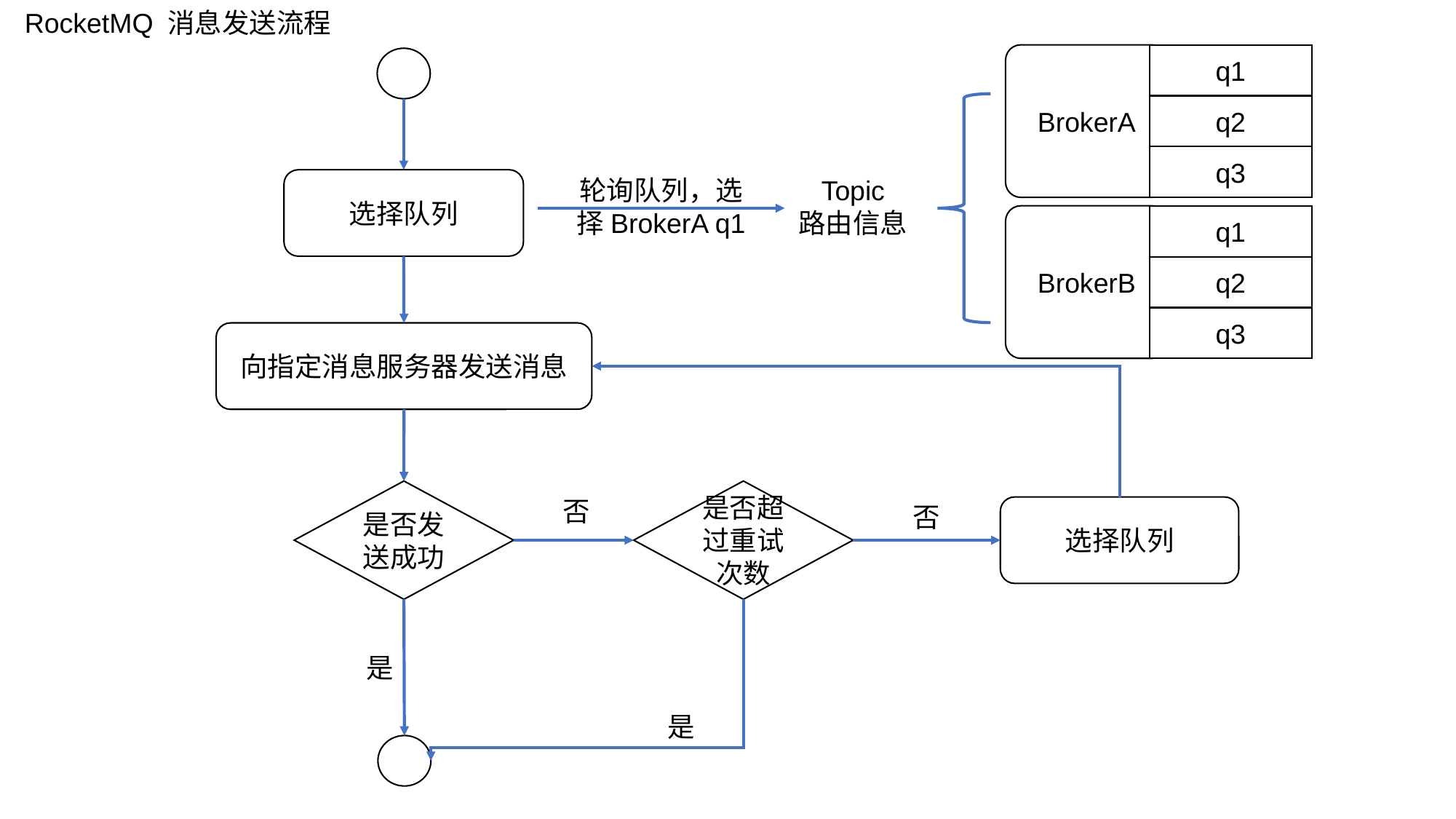

RocketMQ 消息发送流程
BrokerA
q1

q2
q3
Topic
路由信息
轮询队列，选择BrokerA q1
选择队列
BrokerB
q1
q2
q3
向指定消息服务器发送消息
是否发送成功
是否超过重试次数
否
否
选择队列
是
是